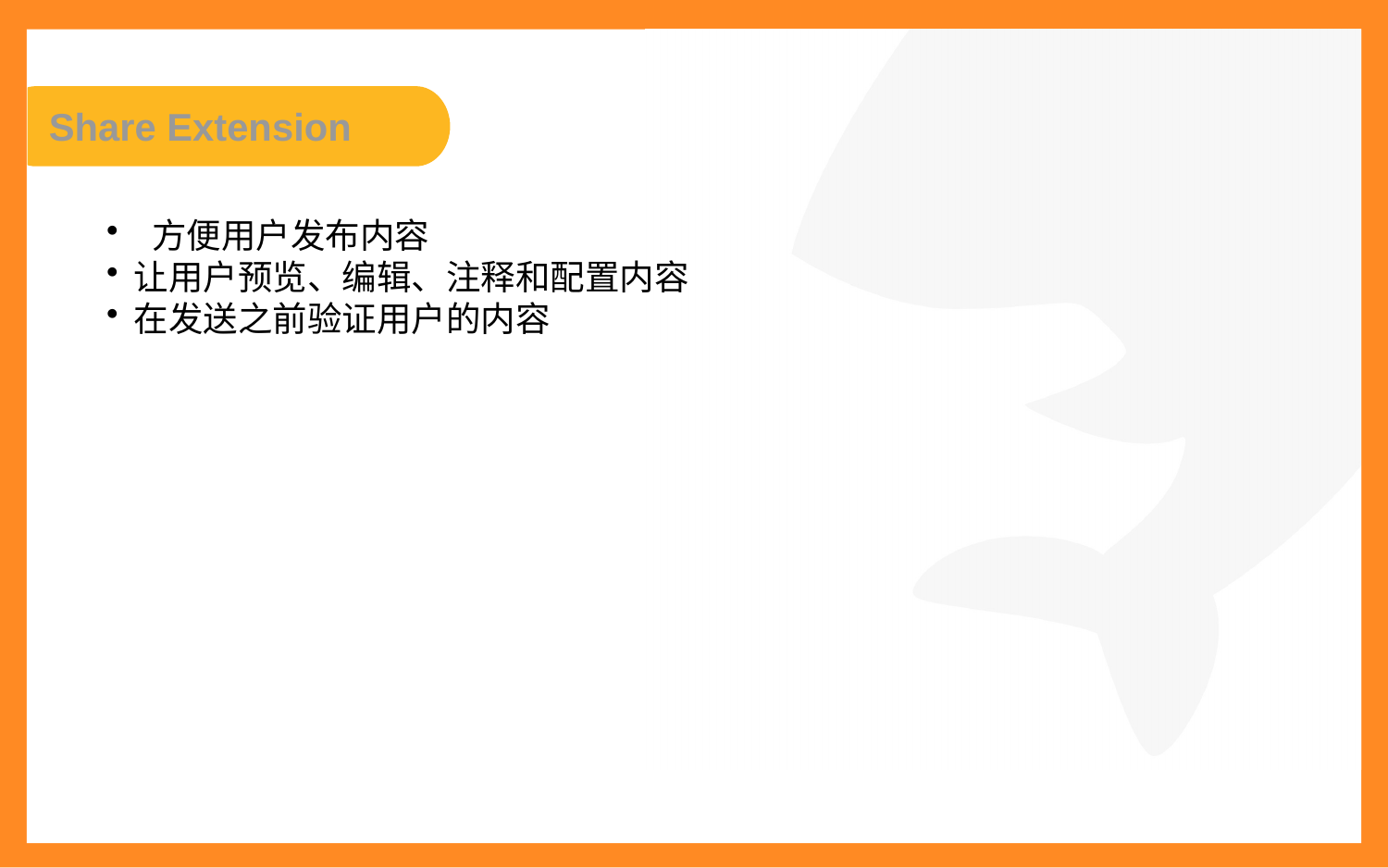

Share Extension
 方便用户发布内容
让用户预览、编辑、注释和配置内容
在发送之前验证用户的内容